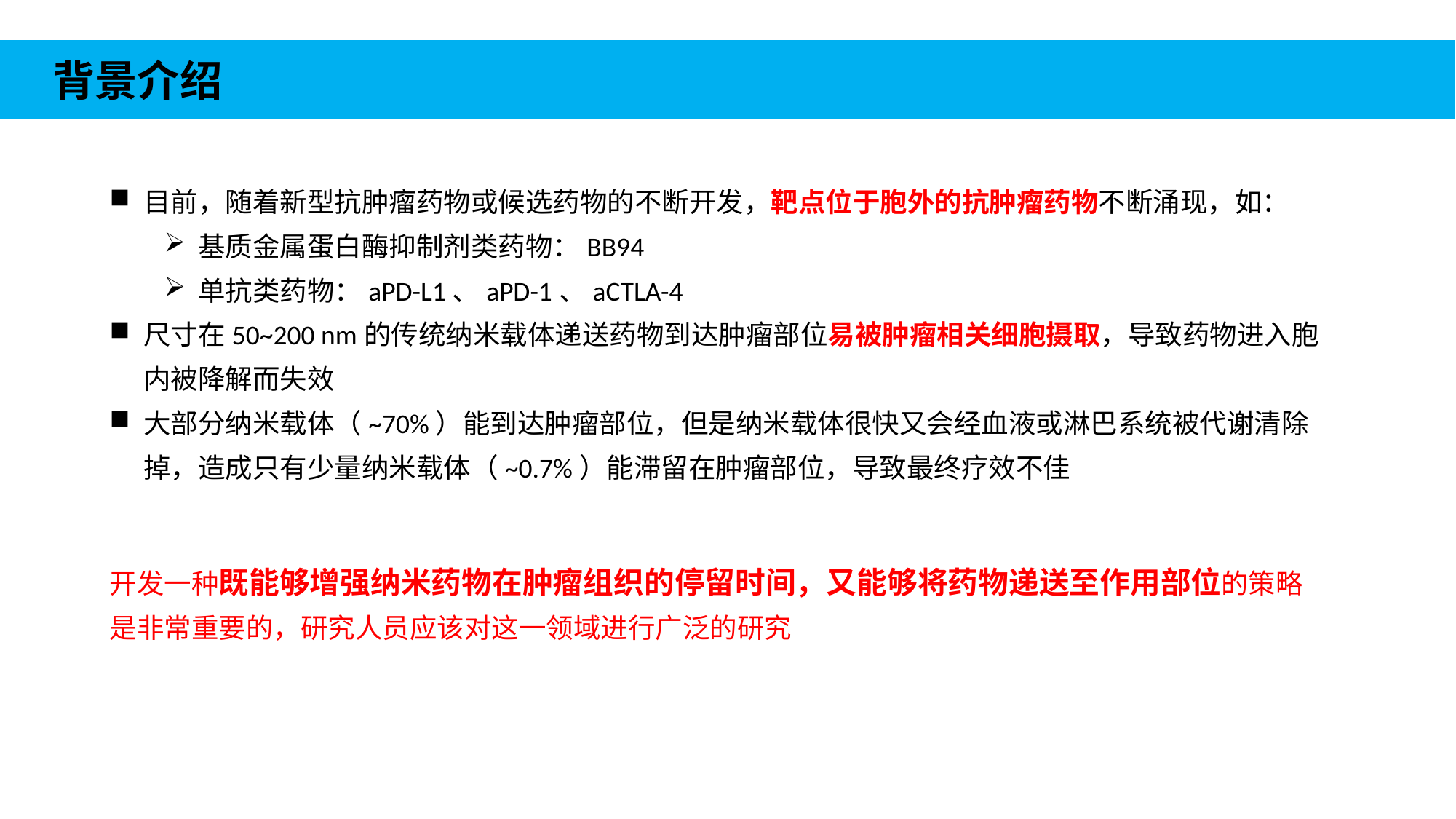

背景介绍
目前，随着新型抗肿瘤药物或候选药物的不断开发，靶点位于胞外的抗肿瘤药物不断涌现，如：
基质金属蛋白酶抑制剂类药物：BB94
单抗类药物：aPD-L1、aPD-1、aCTLA-4
尺寸在50~200 nm的传统纳米载体递送药物到达肿瘤部位易被肿瘤相关细胞摄取，导致药物进入胞内被降解而失效
大部分纳米载体（~70%）能到达肿瘤部位，但是纳米载体很快又会经血液或淋巴系统被代谢清除掉，造成只有少量纳米载体（~0.7%）能滞留在肿瘤部位，导致最终疗效不佳

开发一种既能够增强纳米药物在肿瘤组织的停留时间，又能够将药物递送至作用部位的策略是非常重要的，研究人员应该对这一领域进行广泛的研究